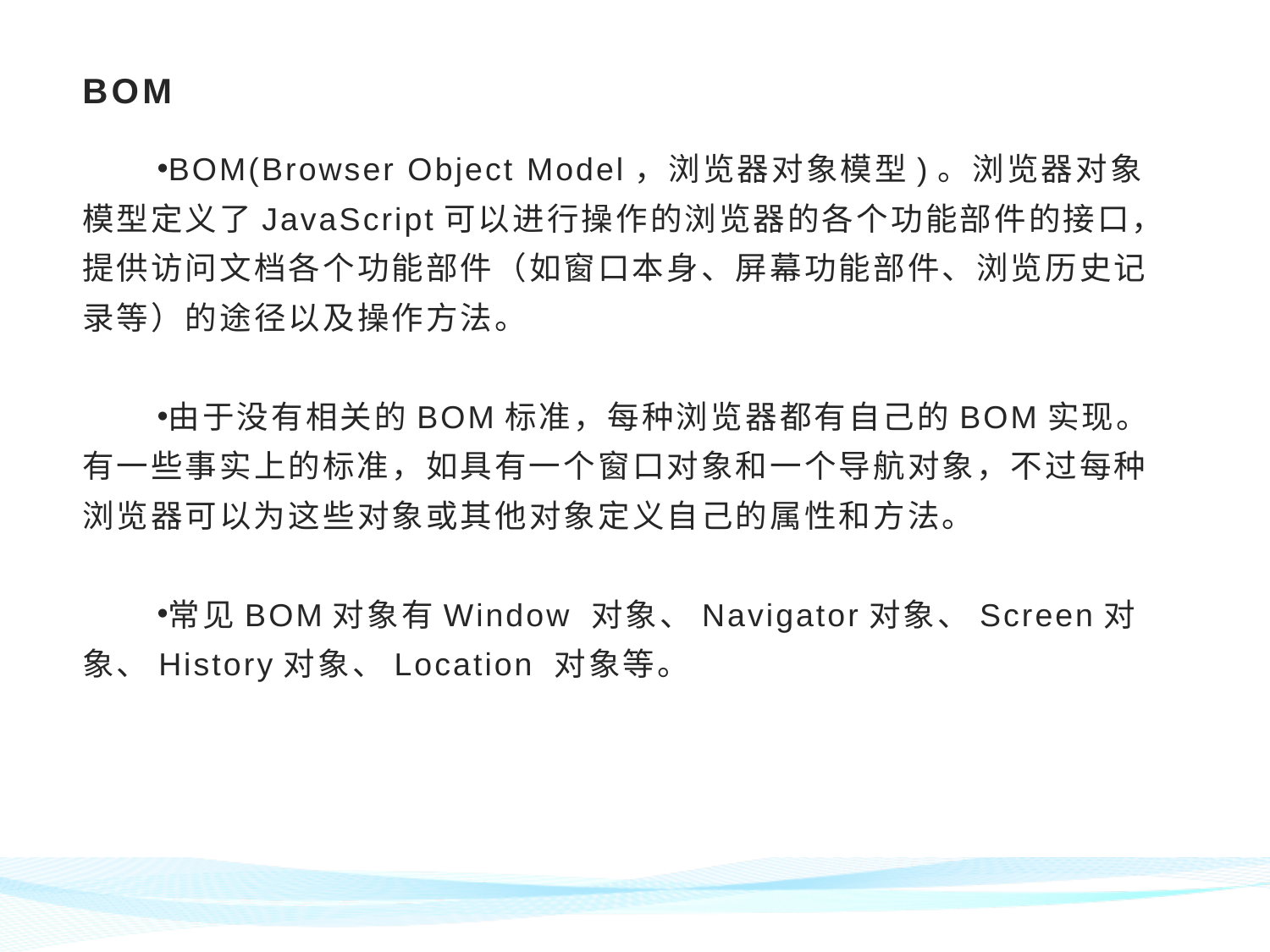

# BOM
BOM(Browser Object Model，浏览器对象模型)。浏览器对象模型定义了JavaScript可以进行操作的浏览器的各个功能部件的接口，提供访问文档各个功能部件（如窗口本身、屏幕功能部件、浏览历史记录等）的途径以及操作方法。

由于没有相关的BOM标准，每种浏览器都有自己的BOM实现。有一些事实上的标准，如具有一个窗口对象和一个导航对象，不过每种浏览器可以为这些对象或其他对象定义自己的属性和方法。

常见BOM对象有Window 对象、Navigator对象、Screen对象、History对象、Location 对象等。